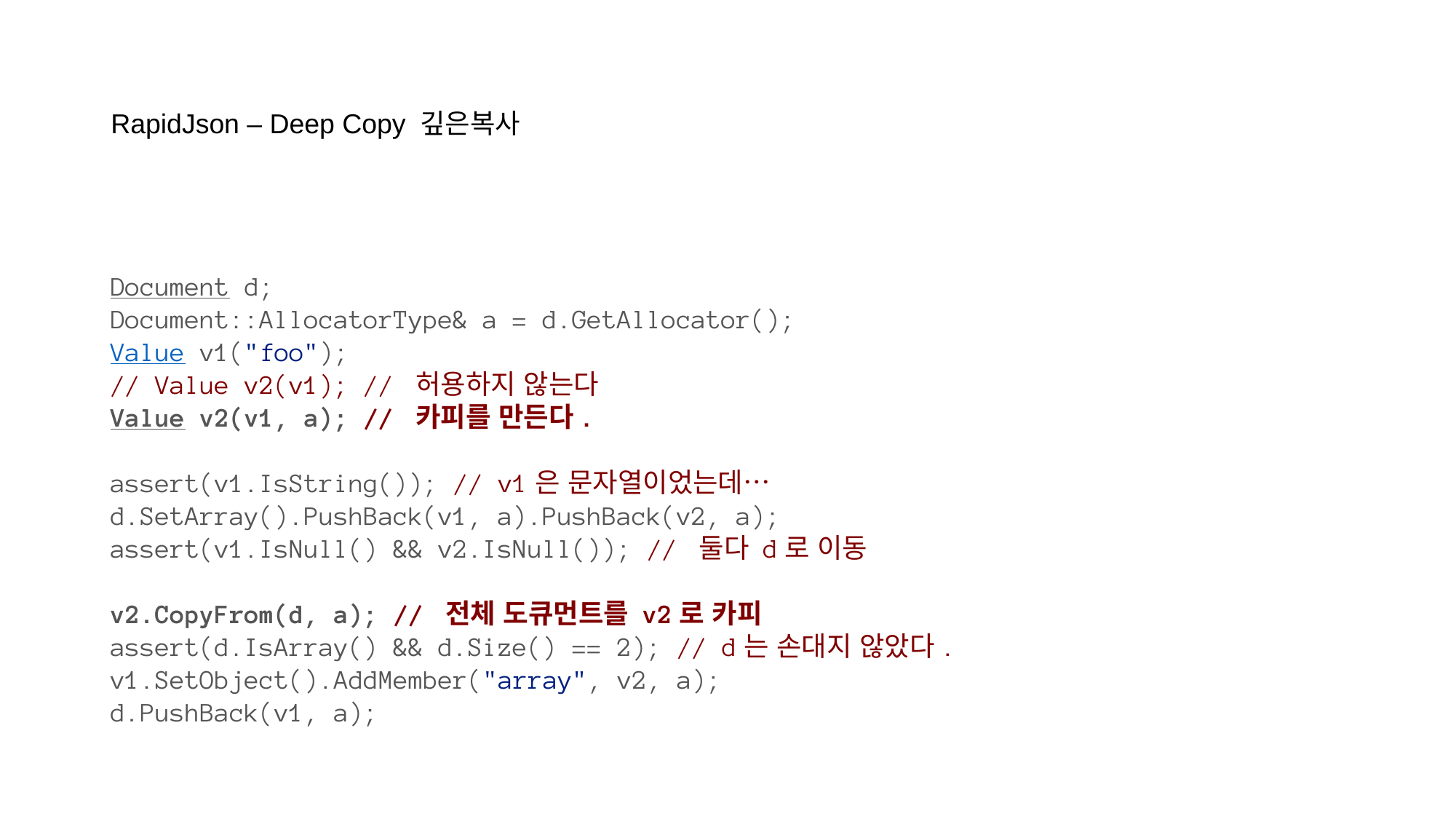

# RapidJson – Deep Copy 깊은복사

Document d;
Document::AllocatorType& a = d.GetAllocator();
Value v1("foo");
// Value v2(v1); // 허용하지 않는다
Value v2(v1, a); // 카피를 만든다.

assert(v1.IsString()); // v1은 문자열이었는데…
d.SetArray().PushBack(v1, a).PushBack(v2, a);
assert(v1.IsNull() && v2.IsNull()); // 둘다 d로 이동

v2.CopyFrom(d, a); // 전체 도큐먼트를 v2로 카피
assert(d.IsArray() && d.Size() == 2); // d는 손대지 않았다.
v1.SetObject().AddMember("array", v2, a);
d.PushBack(v1, a);